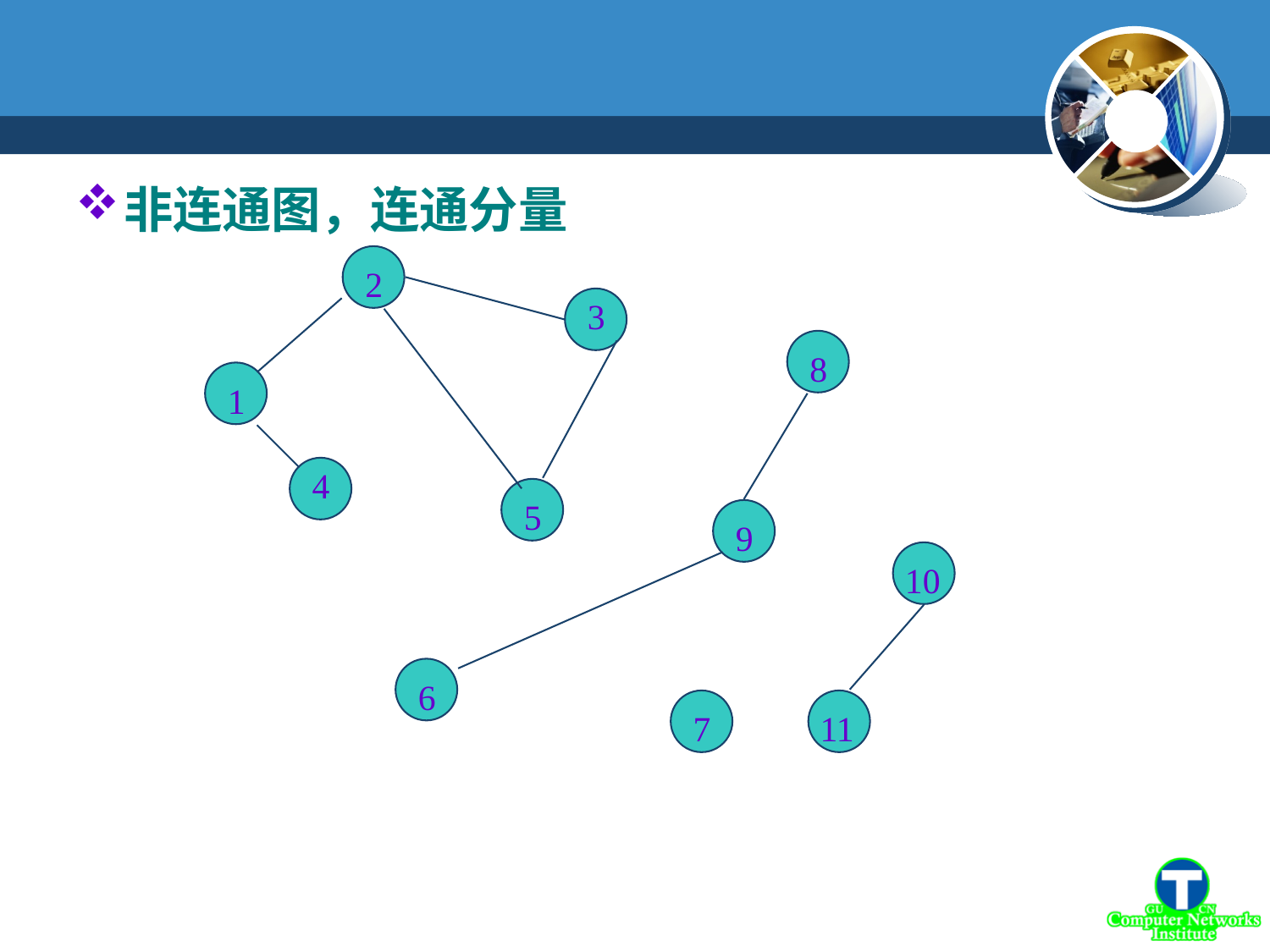

#
非连通图，连通分量

2

3

8

1

4

5

9

10

6

7
11